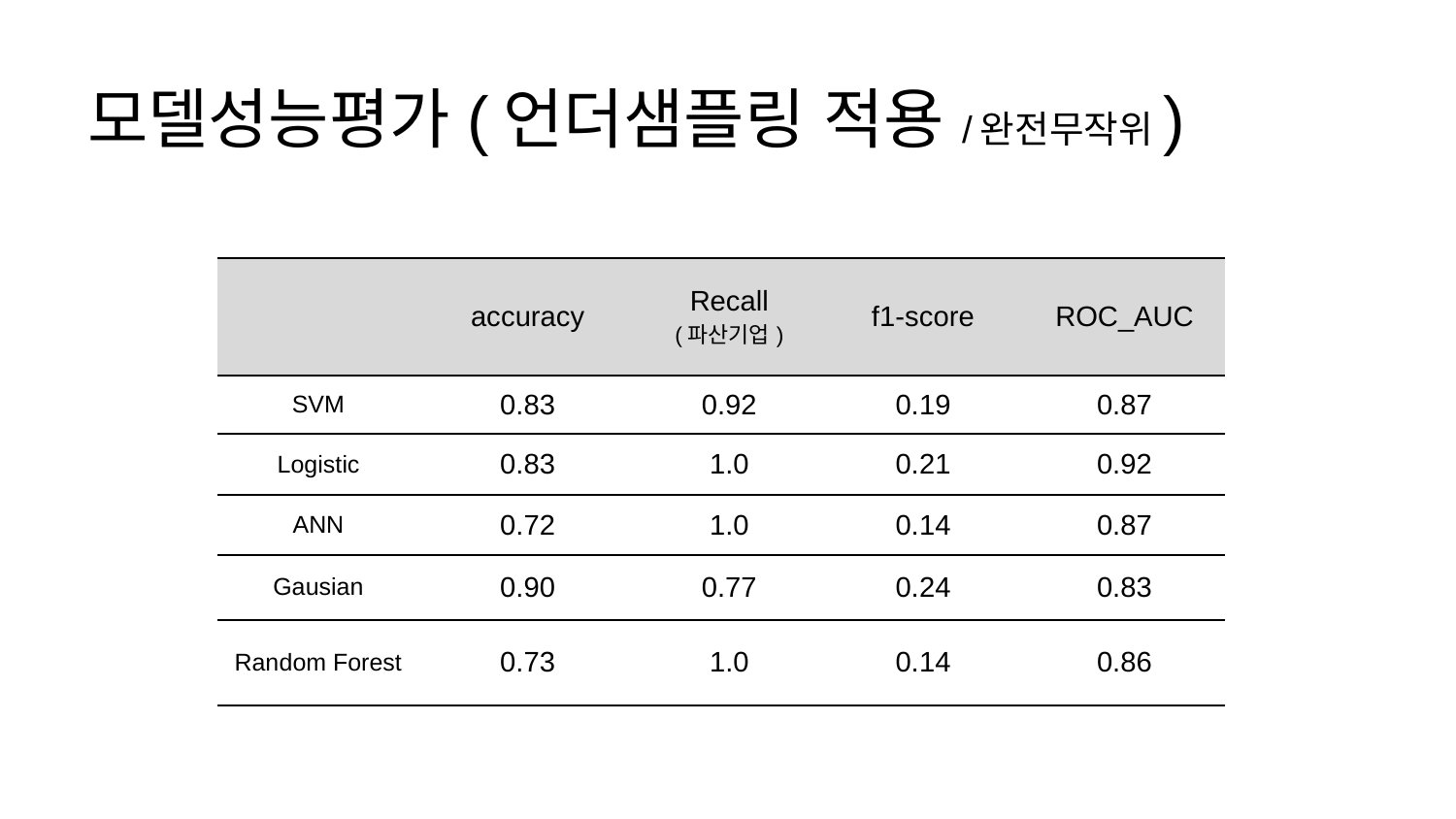

모델성능평가(언더샘플링 적용/완전무작위)
|  | accuracy | Recall (파산기업) | f1-score | ROC\_AUC |
| --- | --- | --- | --- | --- |
| SVM | 0.83 | 0.92 | 0.19 | 0.87 |
| Logistic | 0.83 | 1.0 | 0.21 | 0.92 |
| ANN | 0.72 | 1.0 | 0.14 | 0.87 |
| Gausian | 0.90 | 0.77 | 0.24 | 0.83 |
| Random Forest | 0.73 | 1.0 | 0.14 | 0.86 |